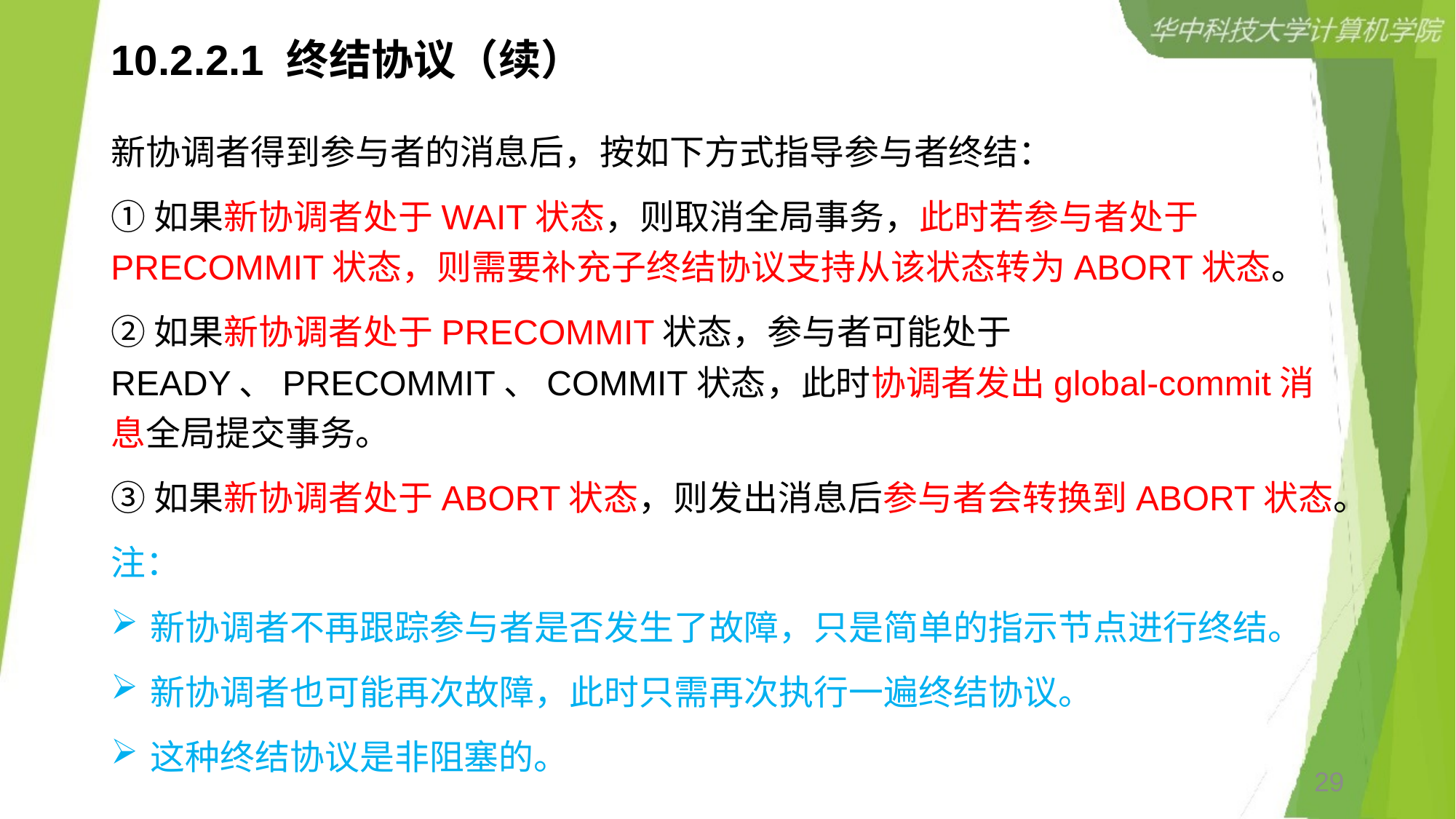

# 10.2.2.1 终结协议（续）
新协调者得到参与者的消息后，按如下方式指导参与者终结：
①如果新协调者处于WAIT状态，则取消全局事务，此时若参与者处于PRECOMMIT状态，则需要补充子终结协议支持从该状态转为ABORT状态。
②如果新协调者处于PRECOMMIT状态，参与者可能处于READY、PRECOMMIT、COMMIT状态，此时协调者发出global-commit消息全局提交事务。
③如果新协调者处于ABORT状态，则发出消息后参与者会转换到ABORT状态。
注：
新协调者不再跟踪参与者是否发生了故障，只是简单的指示节点进行终结。
新协调者也可能再次故障，此时只需再次执行一遍终结协议。
这种终结协议是非阻塞的。
29